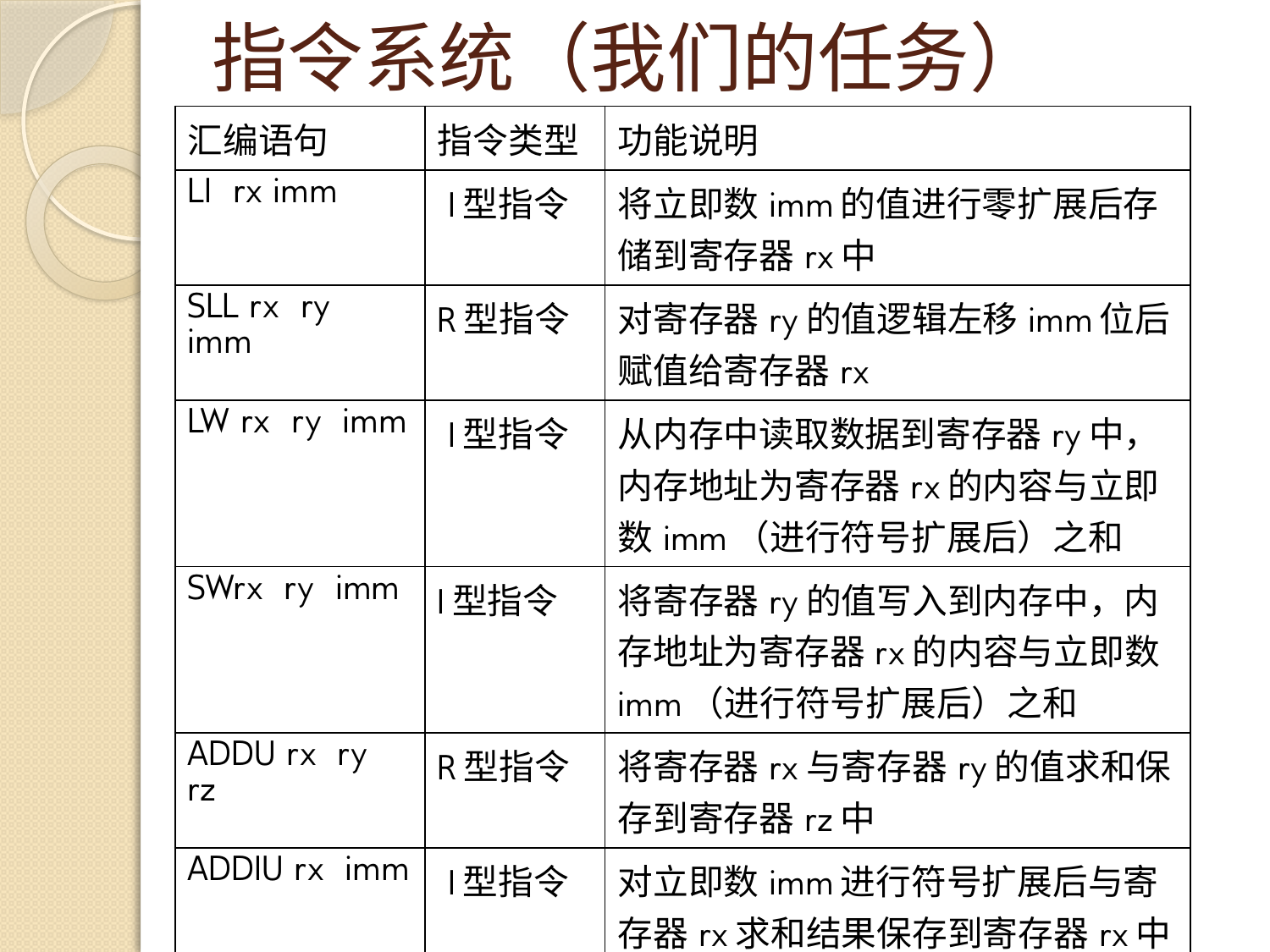

# 指令系统（我们的任务）
| 汇编语句 | 指令类型 | 功能说明 |
| --- | --- | --- |
| LI rx imm | I型指令 | 将立即数imm的值进行零扩展后存储到寄存器rx中 |
| SLL rx ry imm | R型指令 | 对寄存器ry的值逻辑左移imm位后赋值给寄存器rx |
| LW rx ry imm | I型指令 | 从内存中读取数据到寄存器ry中，内存地址为寄存器rx的内容与立即数imm（进行符号扩展后）之和 |
| SWrx ry imm | I型指令 | 将寄存器ry的值写入到内存中，内存地址为寄存器rx的内容与立即数imm（进行符号扩展后）之和 |
| ADDU rx ry rz | R型指令 | 将寄存器rx与寄存器ry的值求和保存到寄存器rz中 |
| ADDIU rx imm | I型指令 | 对立即数imm进行符号扩展后与寄存器rx求和结果保存到寄存器rx中 |
| BNEZ rx imm | B型指令 | 若寄存器rx的值不为0，则跳转到目的地址执行，否则顺序 |